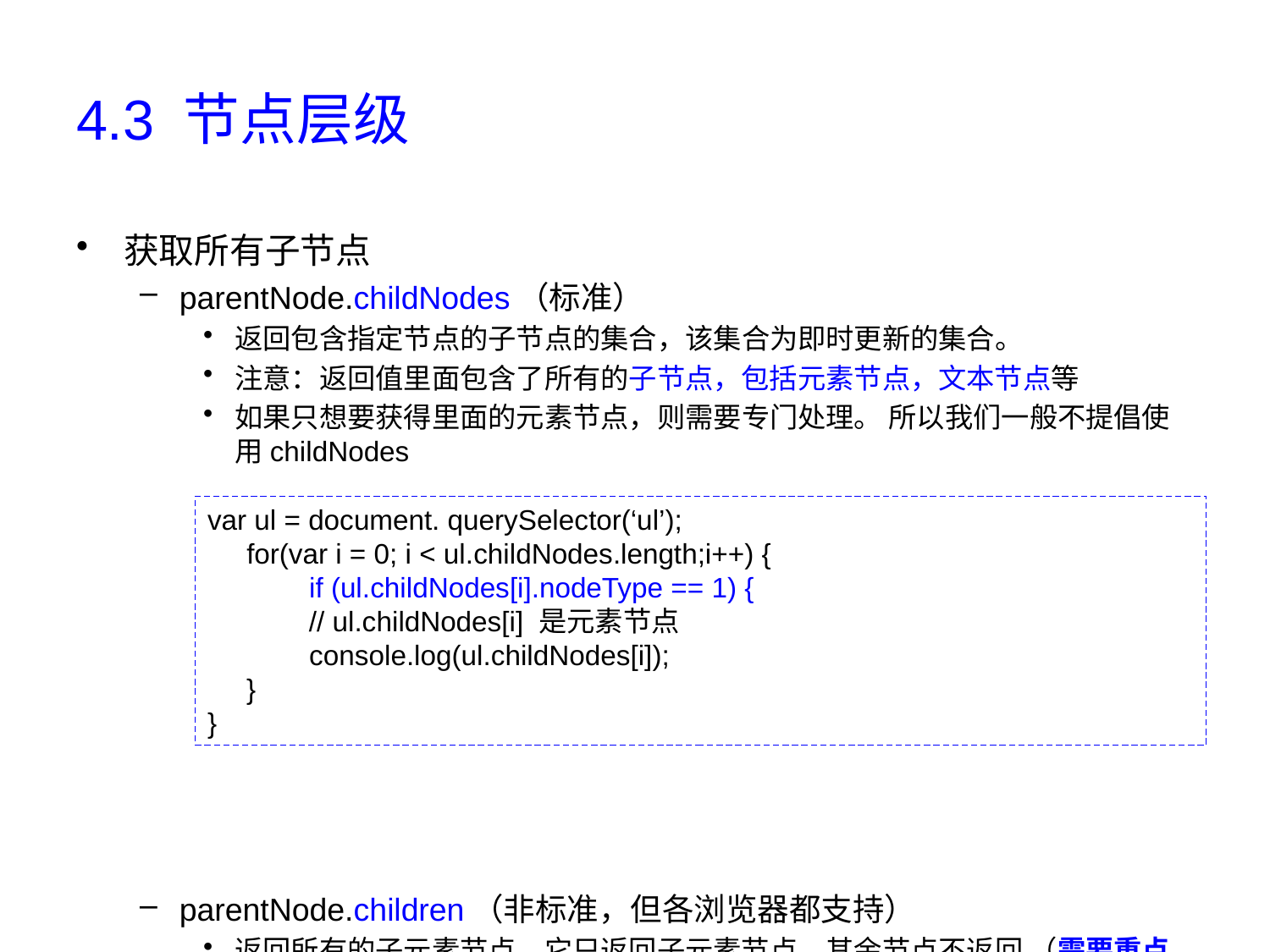

# 4.3 节点层级
获取所有子节点
parentNode.childNodes（标准）
返回包含指定节点的子节点的集合，该集合为即时更新的集合。
注意：返回值里面包含了所有的子节点，包括元素节点，文本节点等
如果只想要获得里面的元素节点，则需要专门处理。 所以我们一般不提倡使用childNodes

parentNode.children（非标准，但各浏览器都支持）
返回所有的子元素节点。它只返回子元素节点，其余节点不返回 （需要重点掌握）

var ul = document. querySelector(‘ul’);
     for(var i = 0; i < ul.childNodes.length;i++) {
             if (ul.childNodes[i].nodeType == 1) {
             // ul.childNodes[i] 是元素节点
             console.log(ul.childNodes[i]);
     }
}